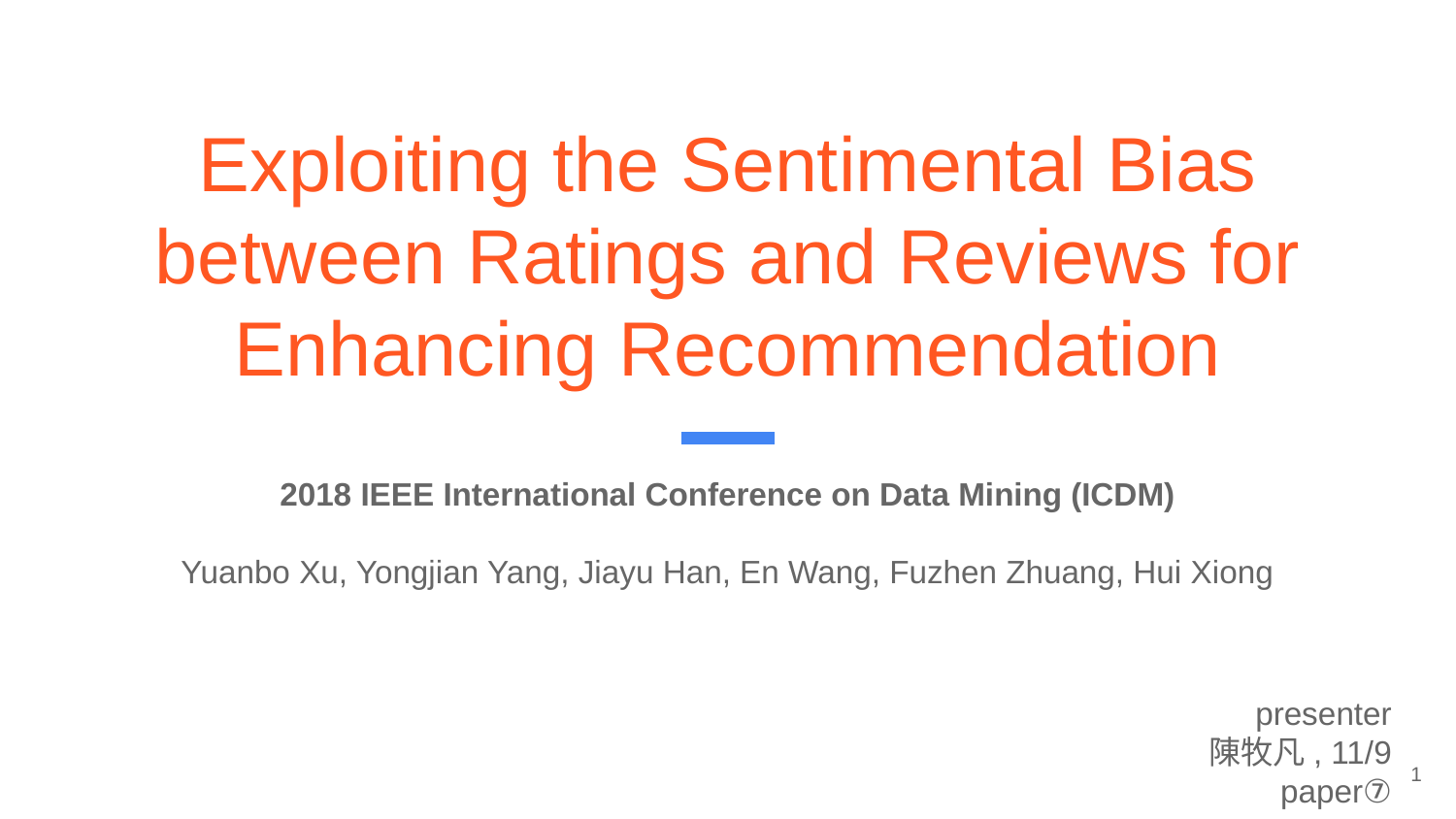

# Exploiting the Sentimental Bias between Ratings and Reviews for Enhancing Recommendation
2018 IEEE International Conference on Data Mining (ICDM)

Yuanbo Xu, Yongjian Yang, Jiayu Han, En Wang, Fuzhen Zhuang, Hui Xiong
presenter
陳牧凡, 11/9
paper⑦
1